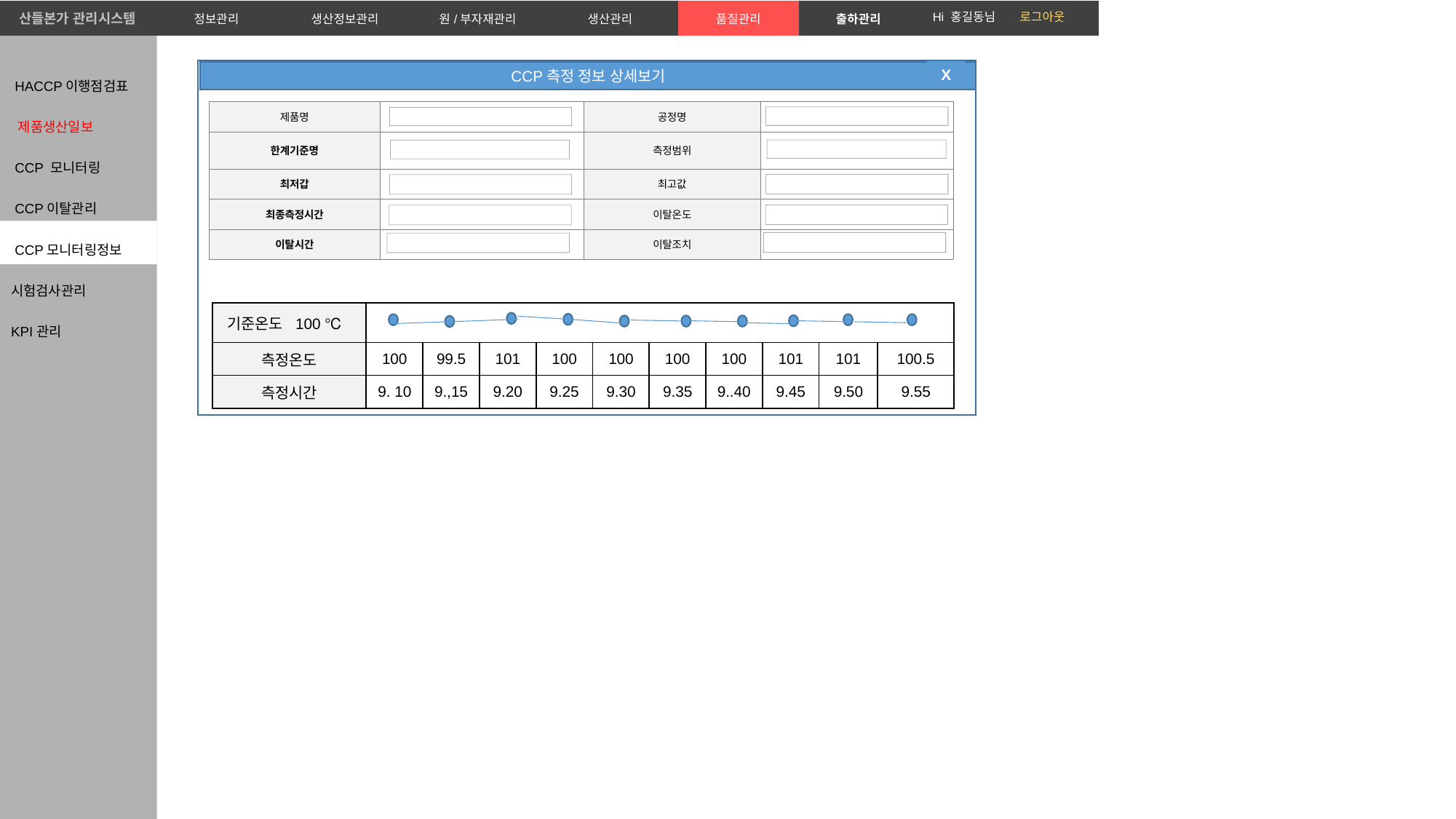

| 산들본가 관리시스템 | 정보관리 | 생산정보관리 | 원/부자재관리 | 생산관리 | 품질관리 | 출하관리 |  |
| --- | --- | --- | --- | --- | --- | --- | --- |
Hi 홍길동님       로그아웃

 HACCP이행점검표
 제품생산일보
 CCP 모니터링
 CCP이탈관리
 CCP모니터링정보
시험검사관리
KPI관리

X
CCP측정 정보 상세보기
| 제품명 |  | 공정명 |  |
| --- | --- | --- | --- |
| 한계기준명 |  | 측정범위 |  |
| 최저갑 |  | 최고값 |  |
| 최종측정시간 |  | 이탈온도 |  |
| 이탈시간 |  | 이탈조치 |  |

| 기준온도 100 ℃ |  |  |  |  |  |  |  |  |  |  |
| --- | --- | --- | --- | --- | --- | --- | --- | --- | --- | --- |
| 측정온도 | 100 | 99.5 | 101 | 100 | 100 | 100 | 100 | 101 | 101 | 100.5 |
| 측정시간 | 9. 10 | 9.,15 | 9.20 | 9.25 | 9.30 | 9.35 | 9..40 | 9.45 | 9.50 | 9.55 |